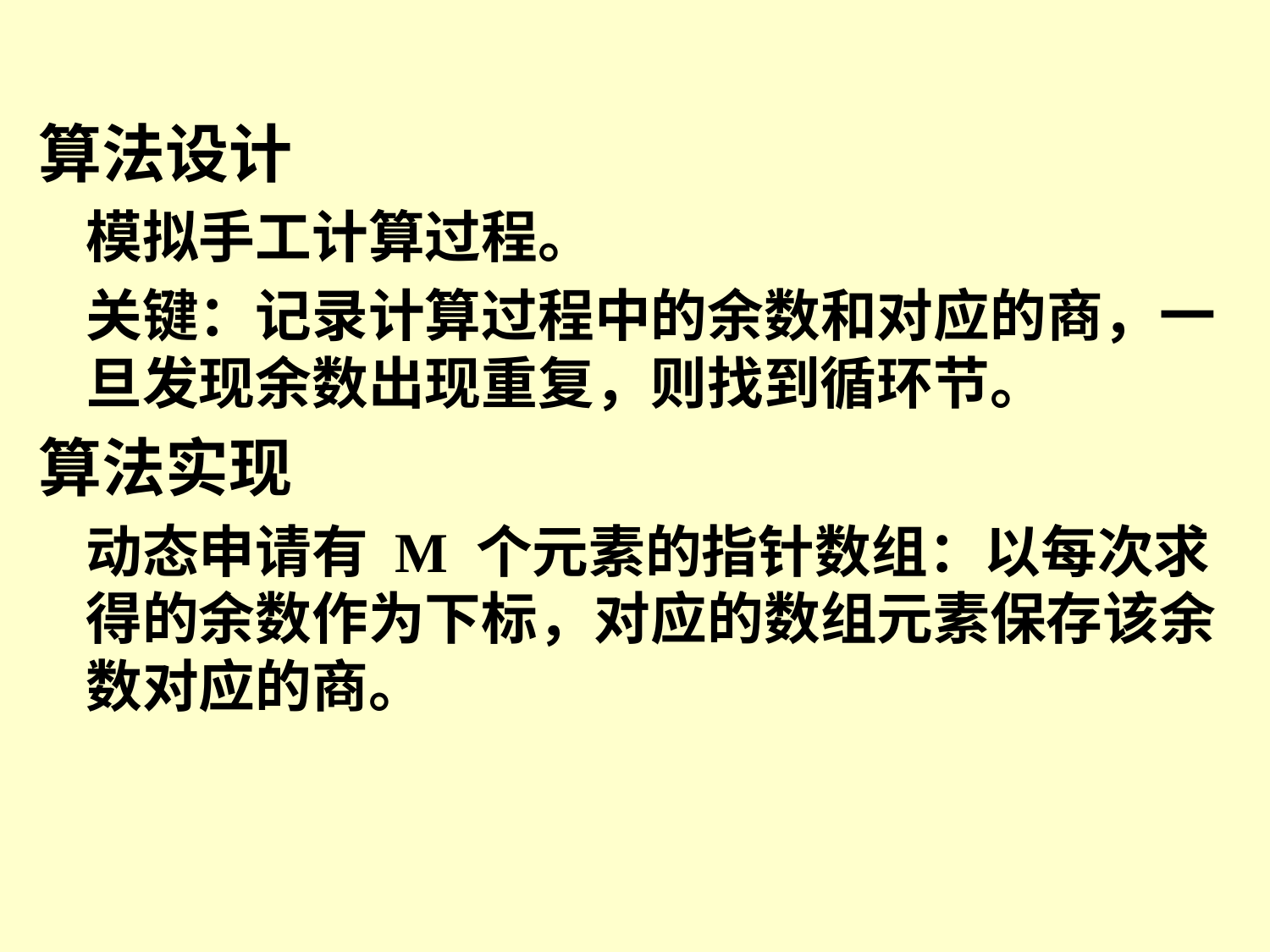

算法设计
	模拟手工计算过程。
	关键：记录计算过程中的余数和对应的商，一旦发现余数出现重复，则找到循环节。
算法实现
	动态申请有 M 个元素的指针数组：以每次求得的余数作为下标，对应的数组元素保存该余数对应的商。